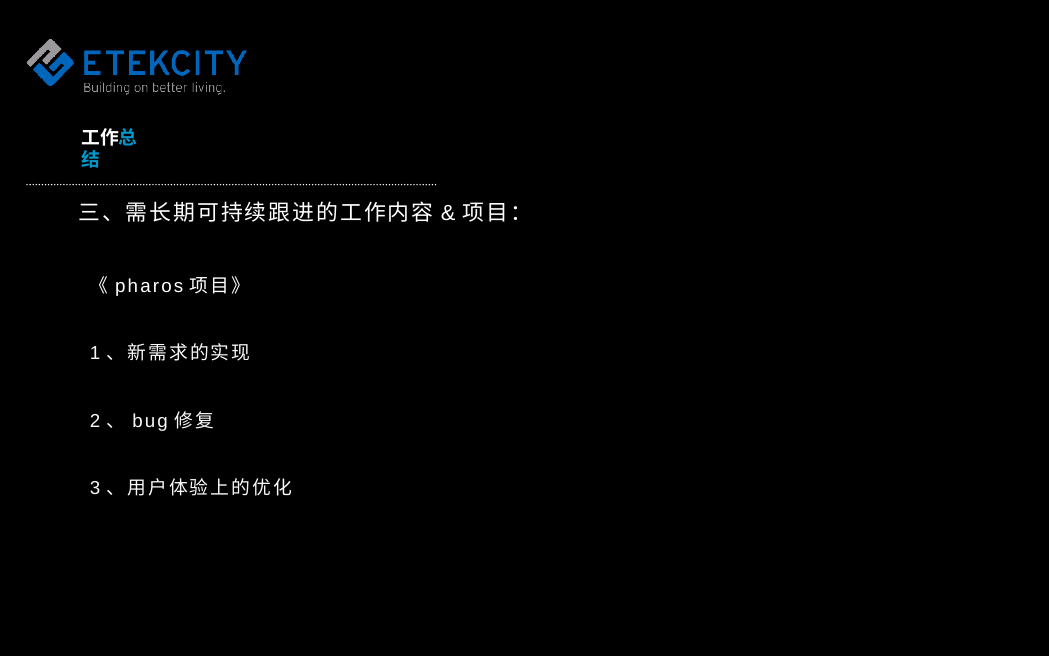

工作总结

三、需长期可持续跟进的工作内容&项目：

《pharos项目》

1、新需求的实现

2、bug修复

3、用户体验上的优化